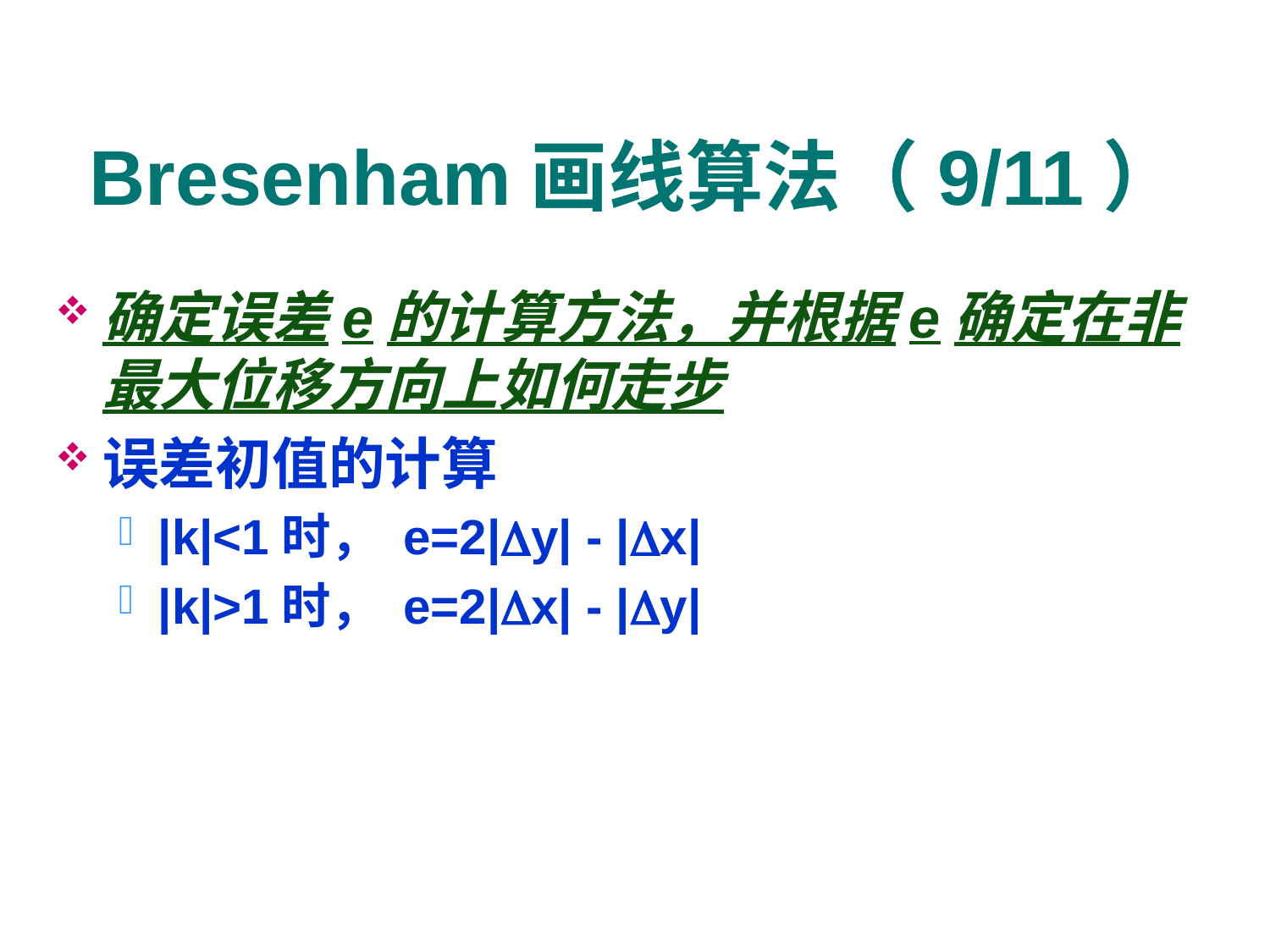

# Bresenham画线算法（9/11）
确定误差e的计算方法，并根据e确定在非最大位移方向上如何走步
误差初值的计算
|k|<1时， e=2|Δy| - |Δx|
|k|>1时， e=2|Δx| - |Δy|